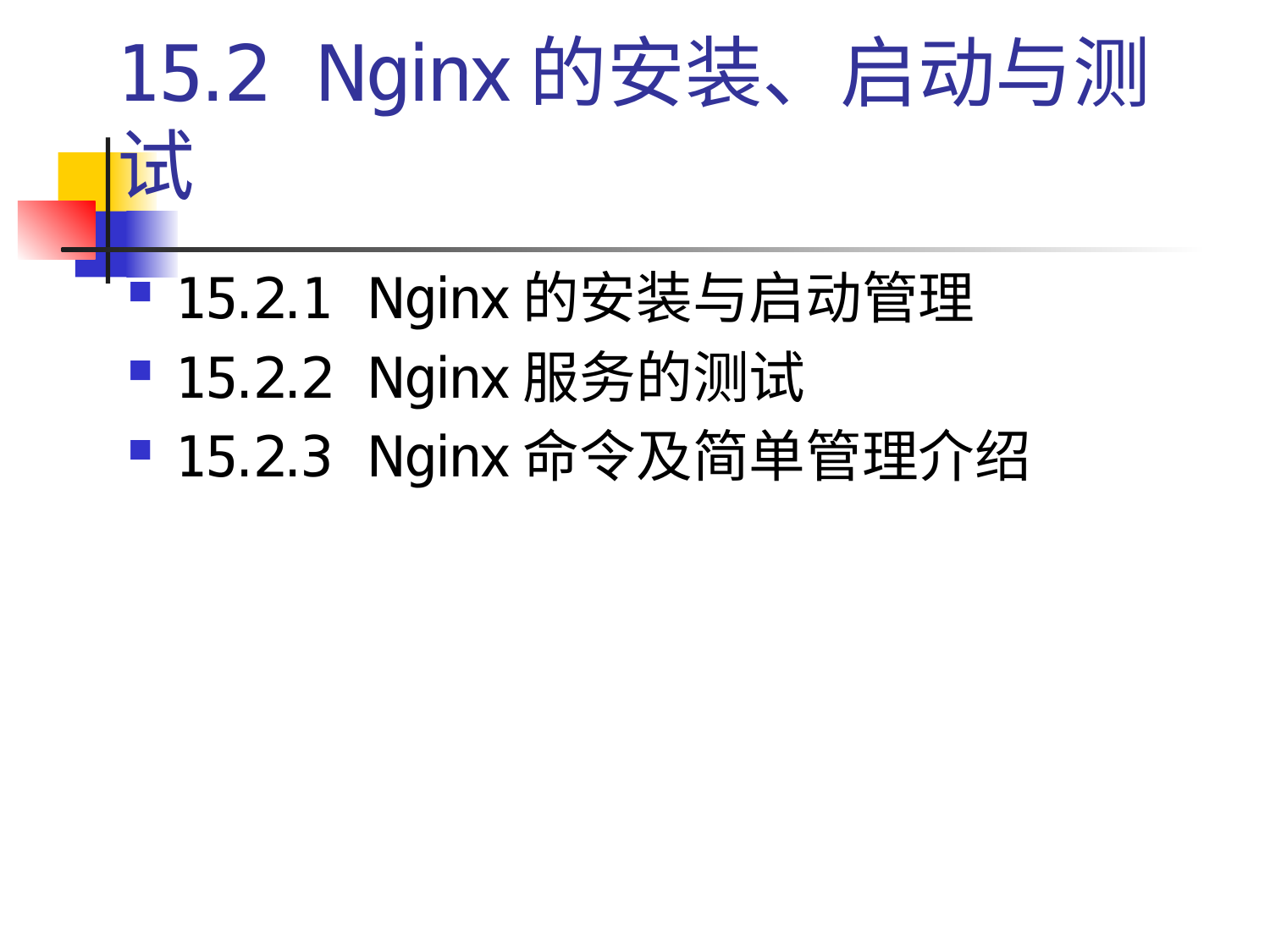

# 15.2  Nginx的安装、启动与测试
15.2.1  Nginx的安装与启动管理
15.2.2  Nginx服务的测试
15.2.3  Nginx命令及简单管理介绍